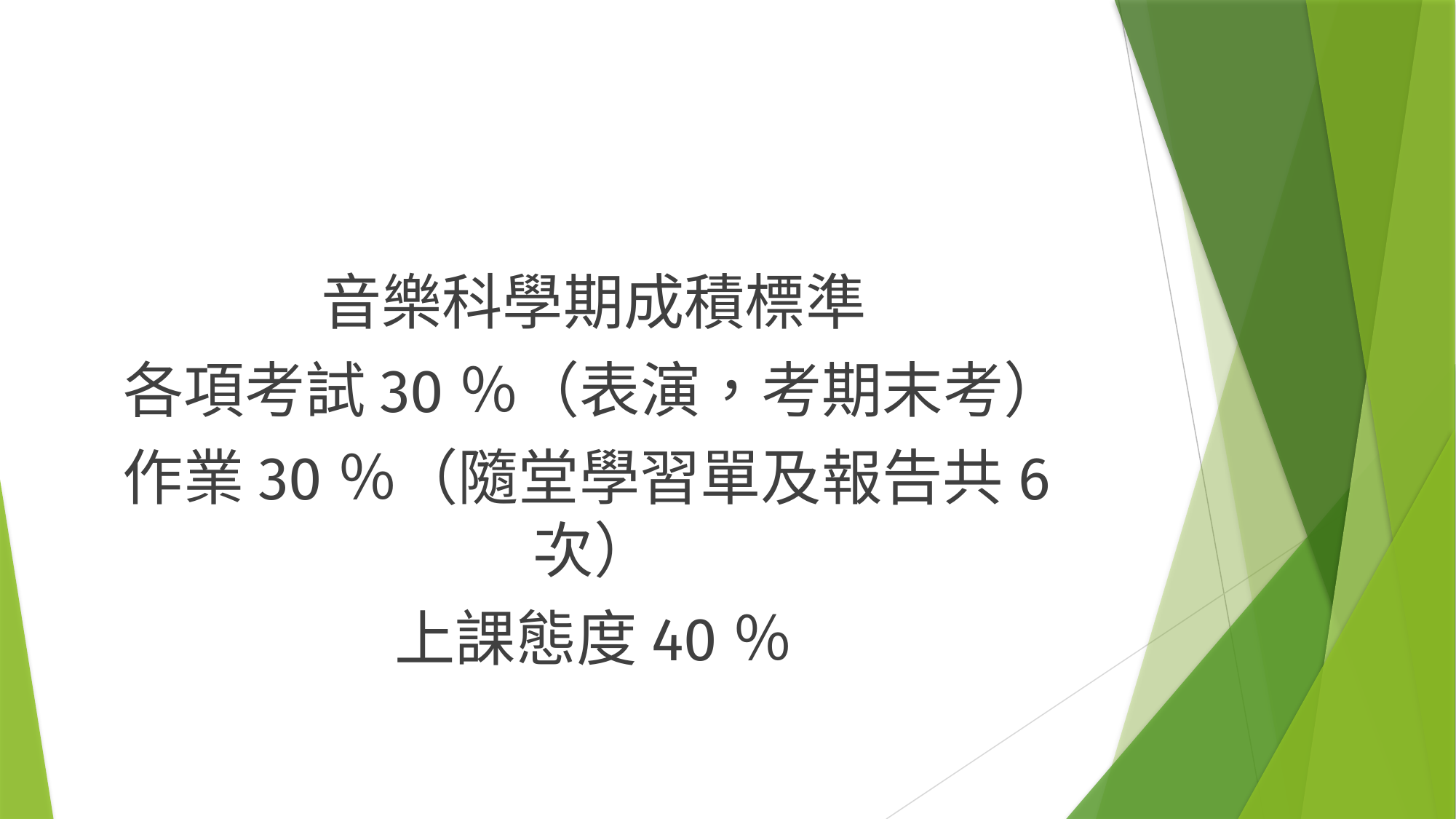

#
音樂科學期成積標準
各項考試30％（表演，考期末考）
作業30％（隨堂學習單及報告共6次）
上課態度40％